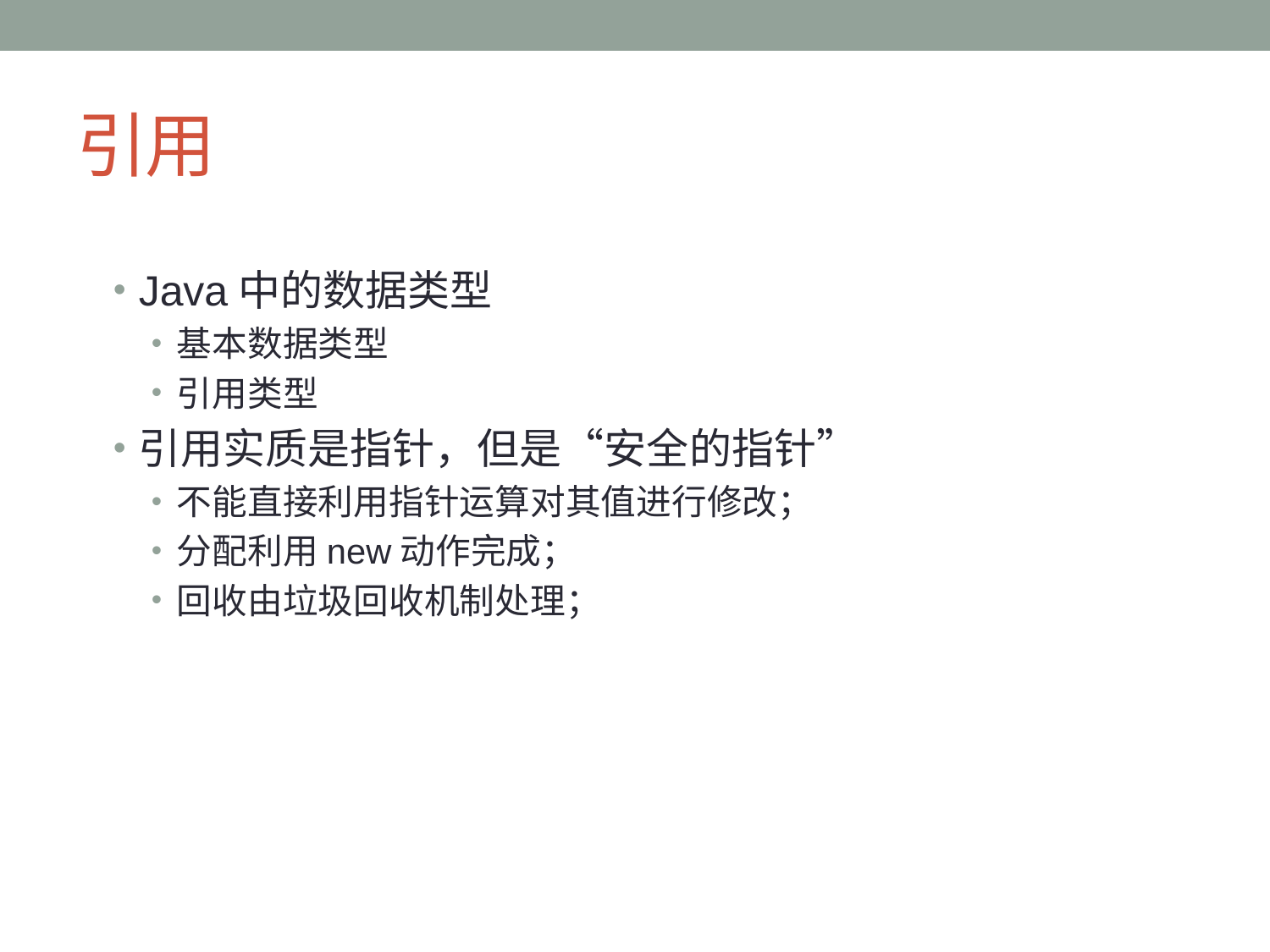

# 引用
Java中的数据类型
基本数据类型
引用类型
引用实质是指针，但是“安全的指针”
不能直接利用指针运算对其值进行修改；
分配利用new动作完成；
回收由垃圾回收机制处理；